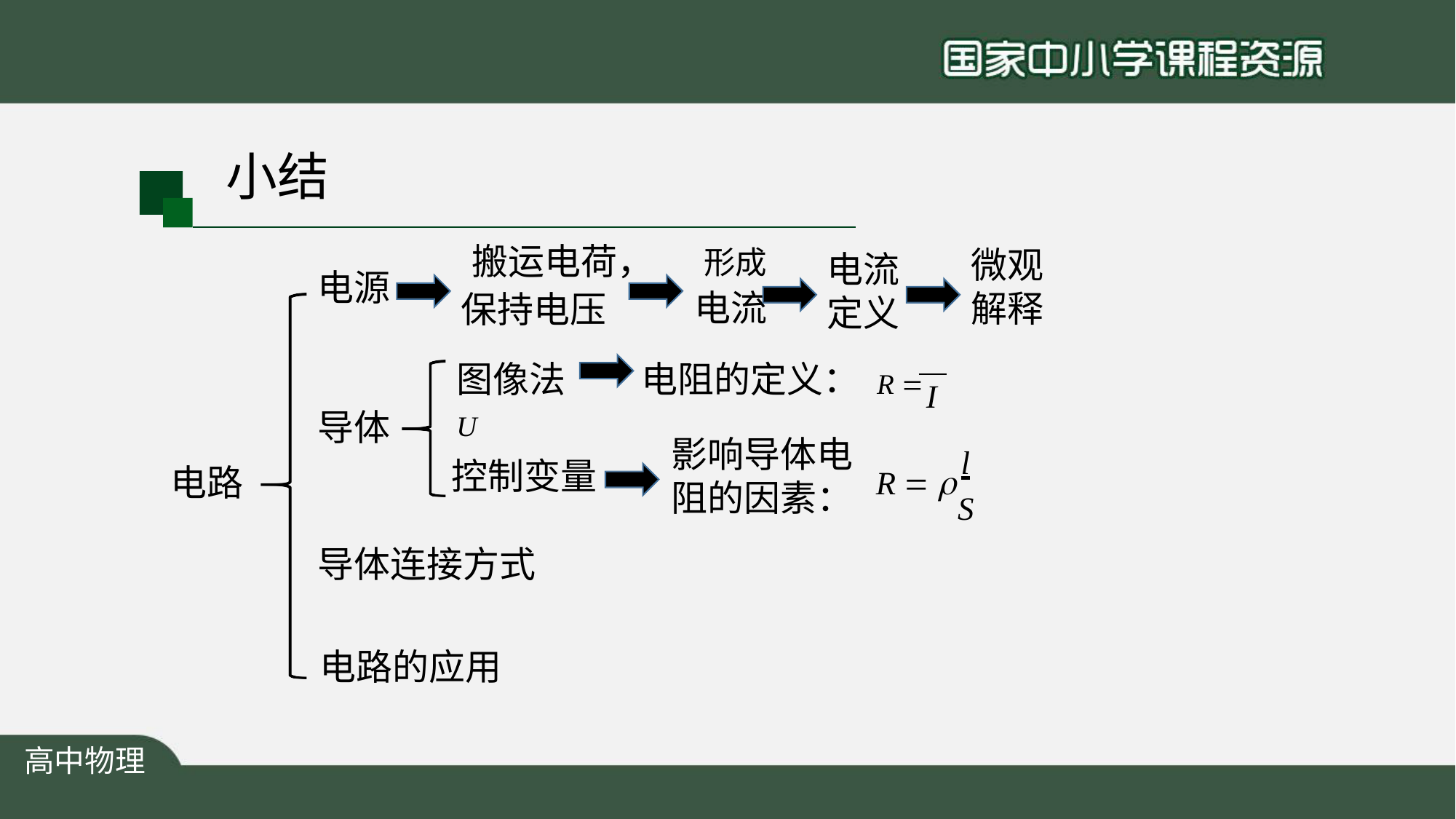

# 小结

微观 解释
搬运电荷，	形成
电流
电流
电源
保持电压
图像法	电阻的定义： R = U

定义

I

导体
影响导体电 阻的因素：
l
控制变量
电路
R = ρ

S
导体连接方式

电路的应用
高中物理